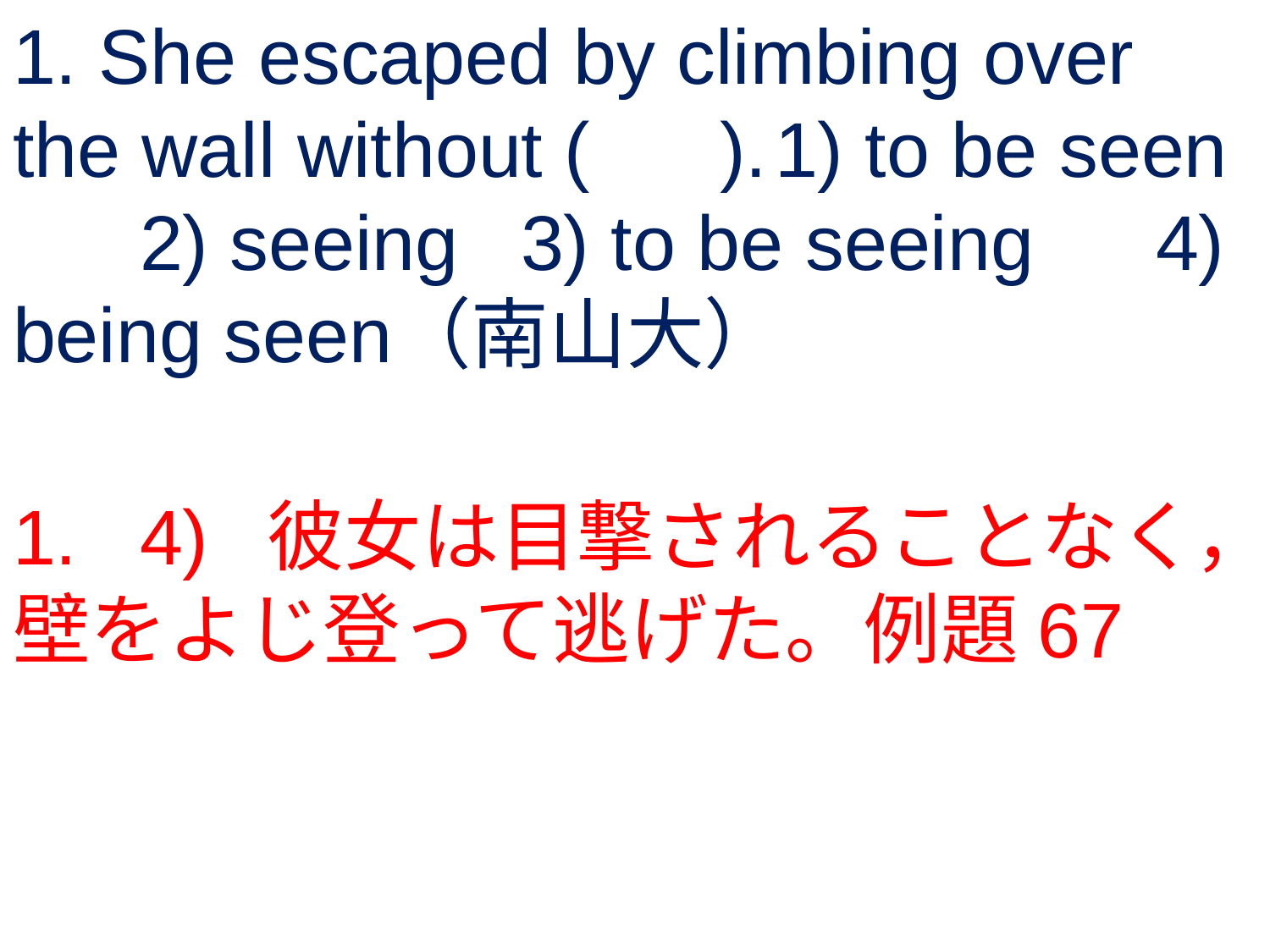

# 1. She escaped by climbing over the wall without (      ).	1) to be seen	2) seeing	3) to be seeing	4) being seen	（南山大）
1.	4) 	彼女は目撃されることなく，壁をよじ登って逃げた。例題67